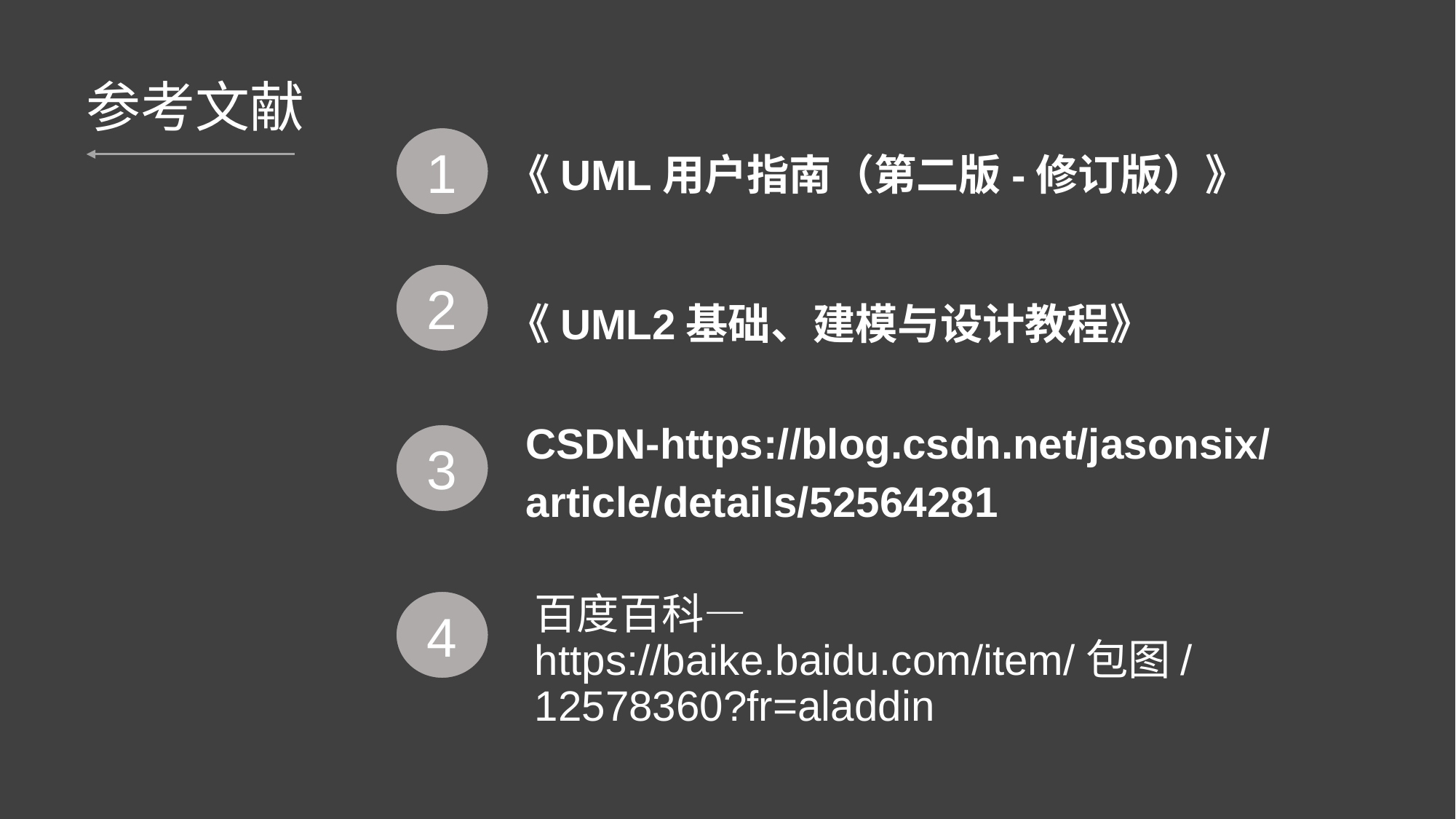

# 参考文献
《UML用户指南（第二版-修订版）》
1
《UML2基础、建模与设计教程》
2
CSDN-https://blog.csdn.net/jasonsix/article/details/52564281
3
百度百科—
https://baike.baidu.com/item/包图/12578360?fr=aladdin
4